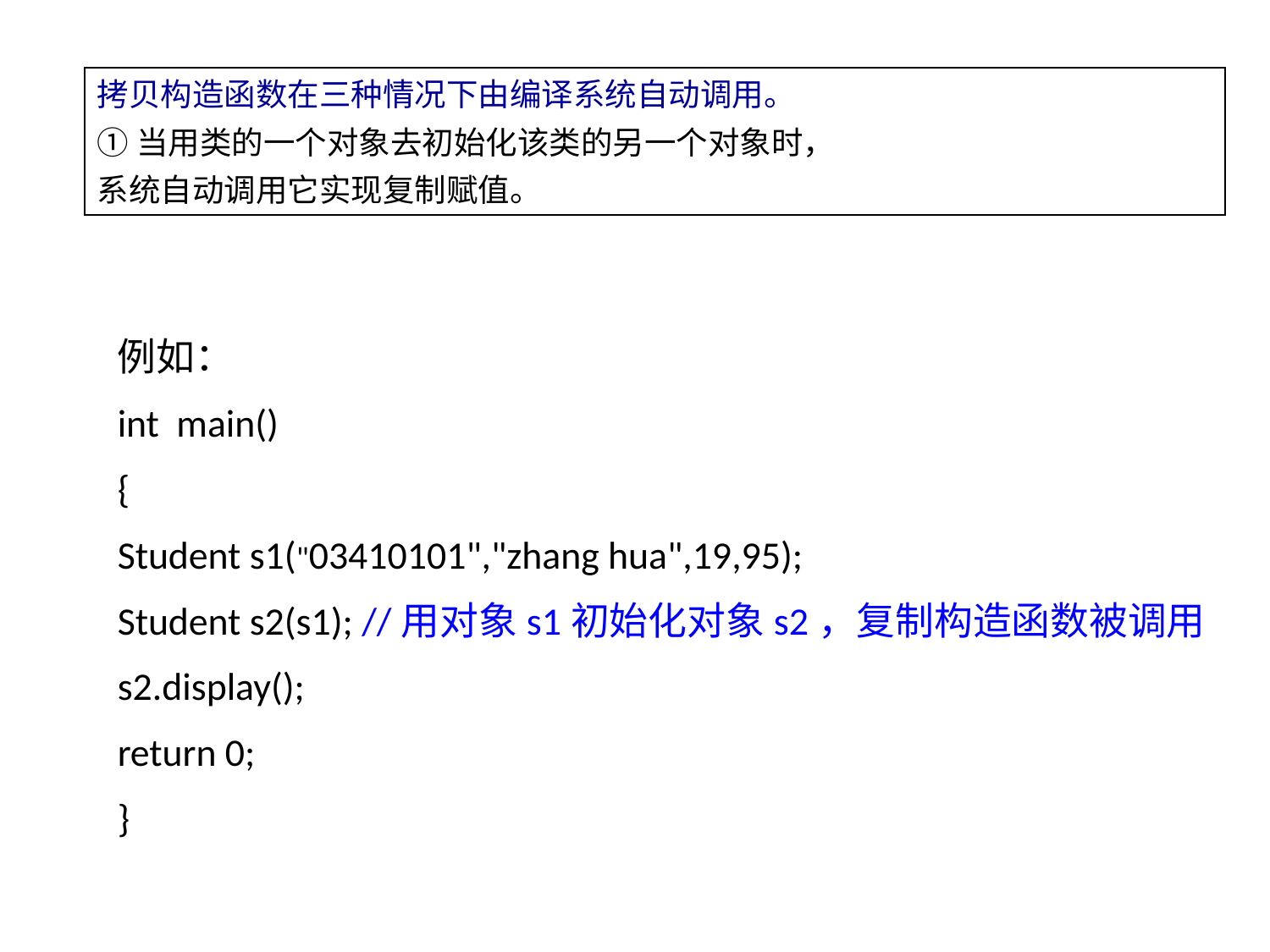

拷贝构造函数在三种情况下由编译系统自动调用。
①当用类的一个对象去初始化该类的另一个对象时，
系统自动调用它实现复制赋值。
例如：
int  main()
{
Student s1("03410101","zhang hua",19,95);
Student s2(s1); //用对象s1初始化对象s2，复制构造函数被调用
s2.display();
return 0;
}